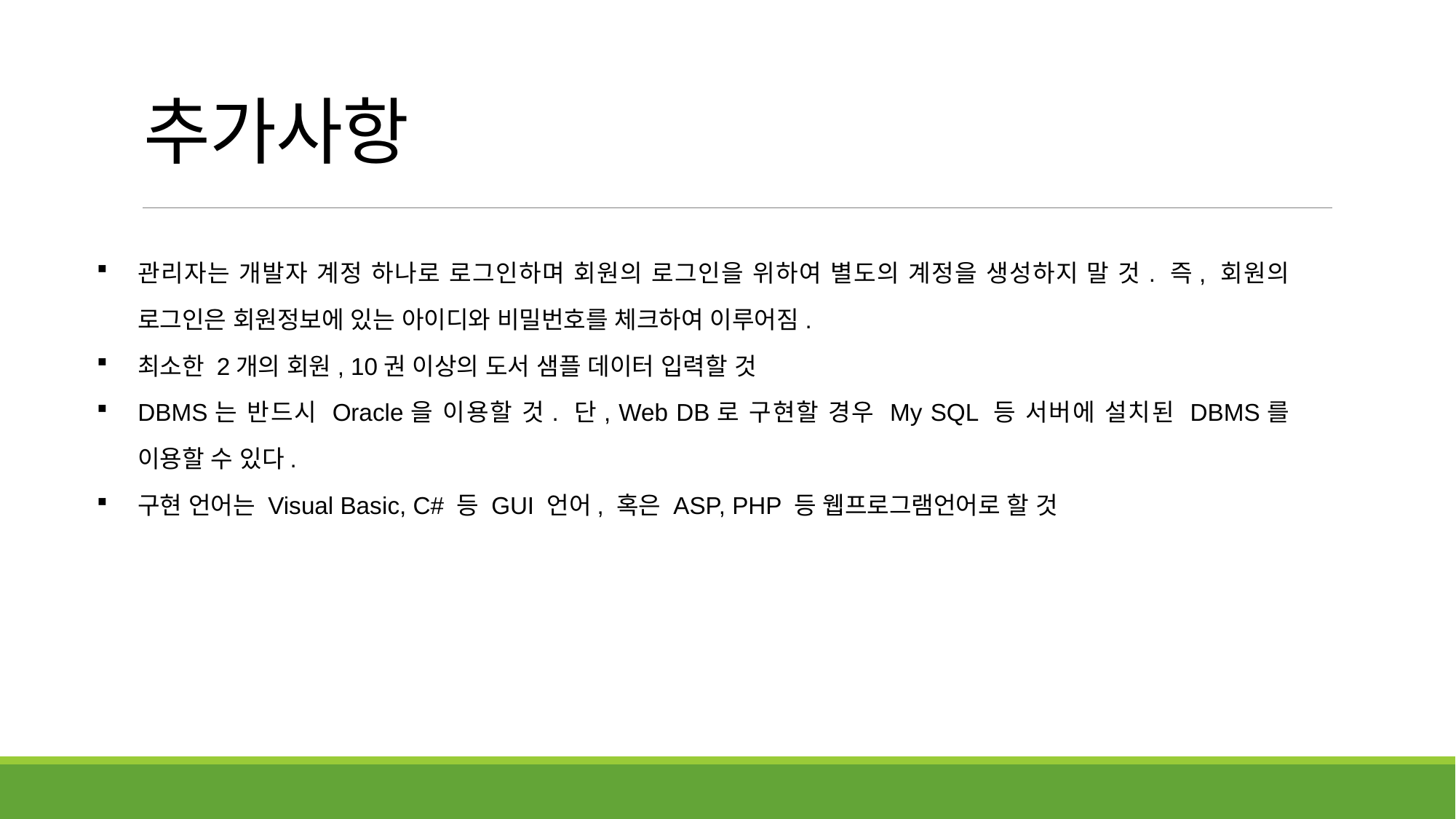

# 추가사항
관리자는 개발자 계정 하나로 로그인하며 회원의 로그인을 위하여 별도의 계정을 생성하지 말 것. 즉, 회원의 로그인은 회원정보에 있는 아이디와 비밀번호를 체크하여 이루어짐.
최소한 2개의 회원, 10권 이상의 도서 샘플 데이터 입력할 것
DBMS는 반드시 Oracle을 이용할 것. 단, Web DB로 구현할 경우 My SQL 등 서버에 설치된 DBMS를 이용할 수 있다.
구현 언어는 Visual Basic, C# 등 GUI 언어, 혹은 ASP, PHP 등 웹프로그램언어로 할 것